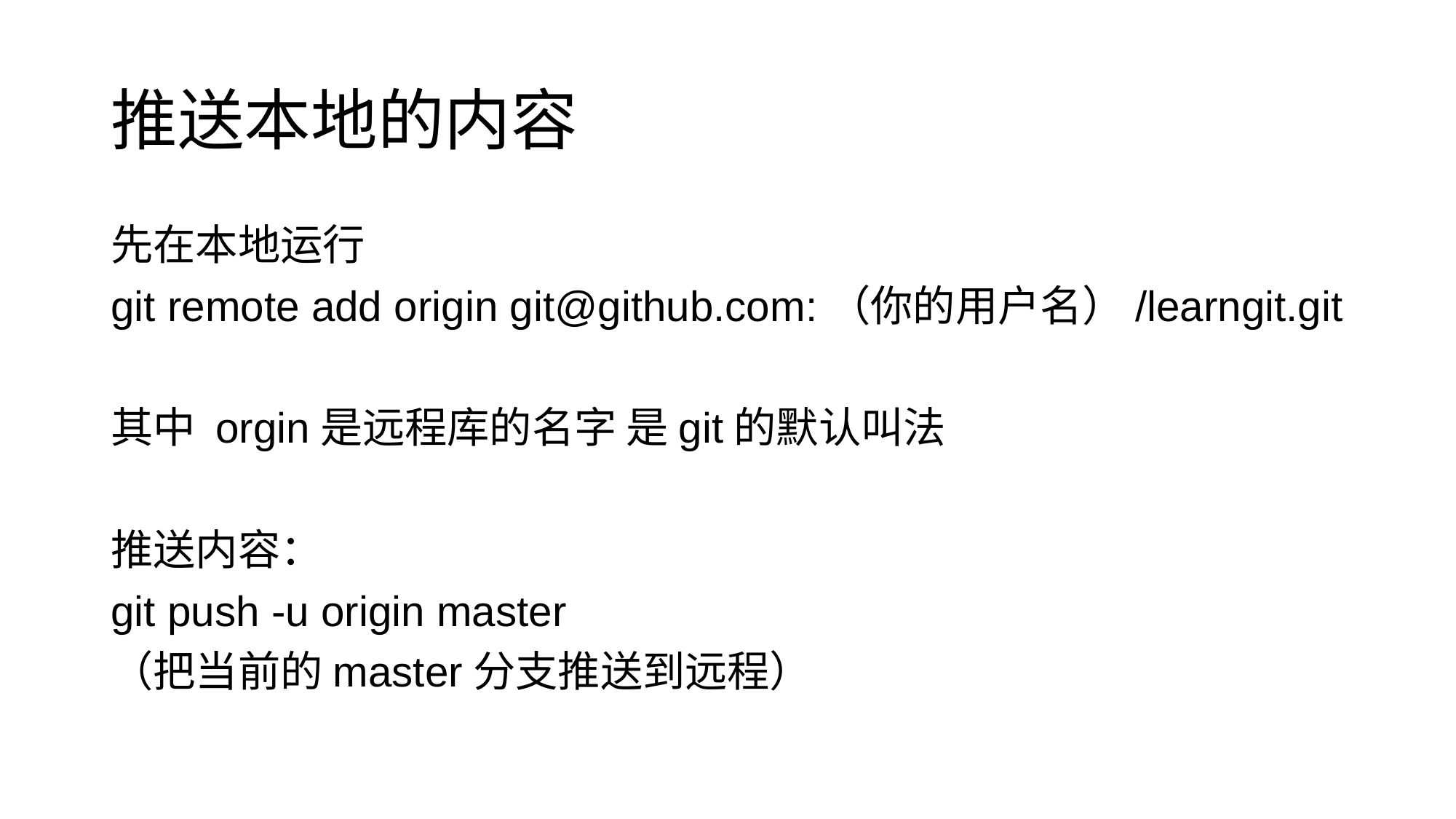

# 推送本地的内容
先在本地运行
git remote add origin git@github.com:（你的用户名）/learngit.git

其中 orgin是远程库的名字 是git的默认叫法

推送内容：
git push -u origin master
（把当前的master分支推送到远程）